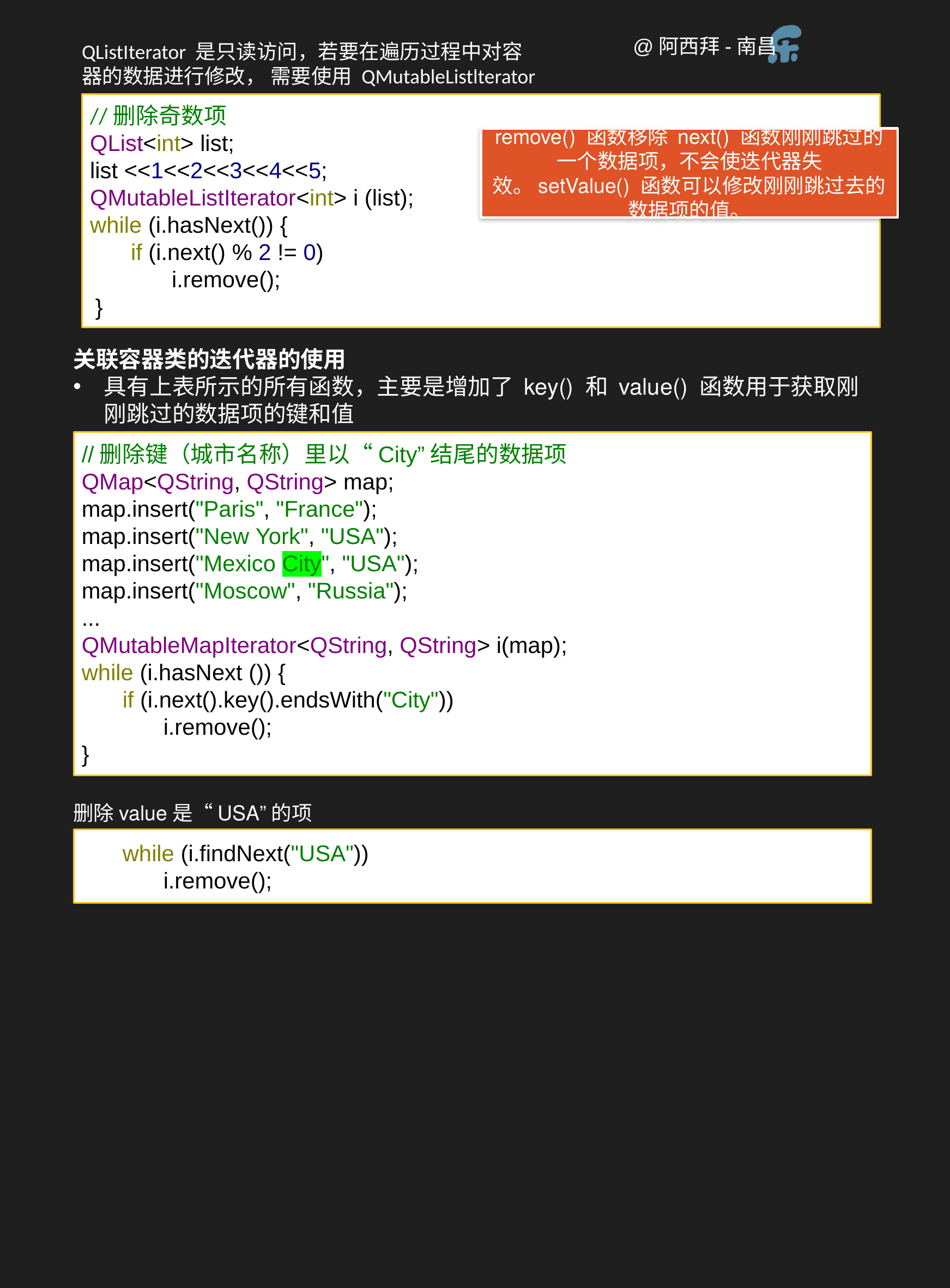

QListIterator 是只读访问，若要在遍历过程中对容器的数据进行修改， 需要使用 QMutableListlterator
//删除奇数项
QList<int> list;
list <<1<<2<<3<<4<<5;
QMutableListIterator<int> i (list);
while (i.hasNext()) {
if (i.next() % 2 != 0)
i.remove();
 }
remove() 函数移除 next() 函数刚刚跳过的一个数据项，不会使迭代器失效。setValue() 函数可以修改刚刚跳过去的数据项的值。
关联容器类的迭代器的使用
具有上表所示的所有函数，主要是增加了 key() 和 value() 函数用于获取刚刚跳过的数据项的键和值
//删除键（城市名称）里以“City”结尾的数据项
QMap<QString, QString> map;
map.insert("Paris", "France");
map.insert("New York", "USA");
map.insert("Mexico City", "USA");
map.insert("Moscow", "Russia");
...
QMutableMapIterator<QString, QString> i(map);
while (i.hasNext ()) {
if (i.next().key().endsWith("City"))
i.remove();
}
删除value是“USA”的项
while (i.findNext("USA"))
i.remove();